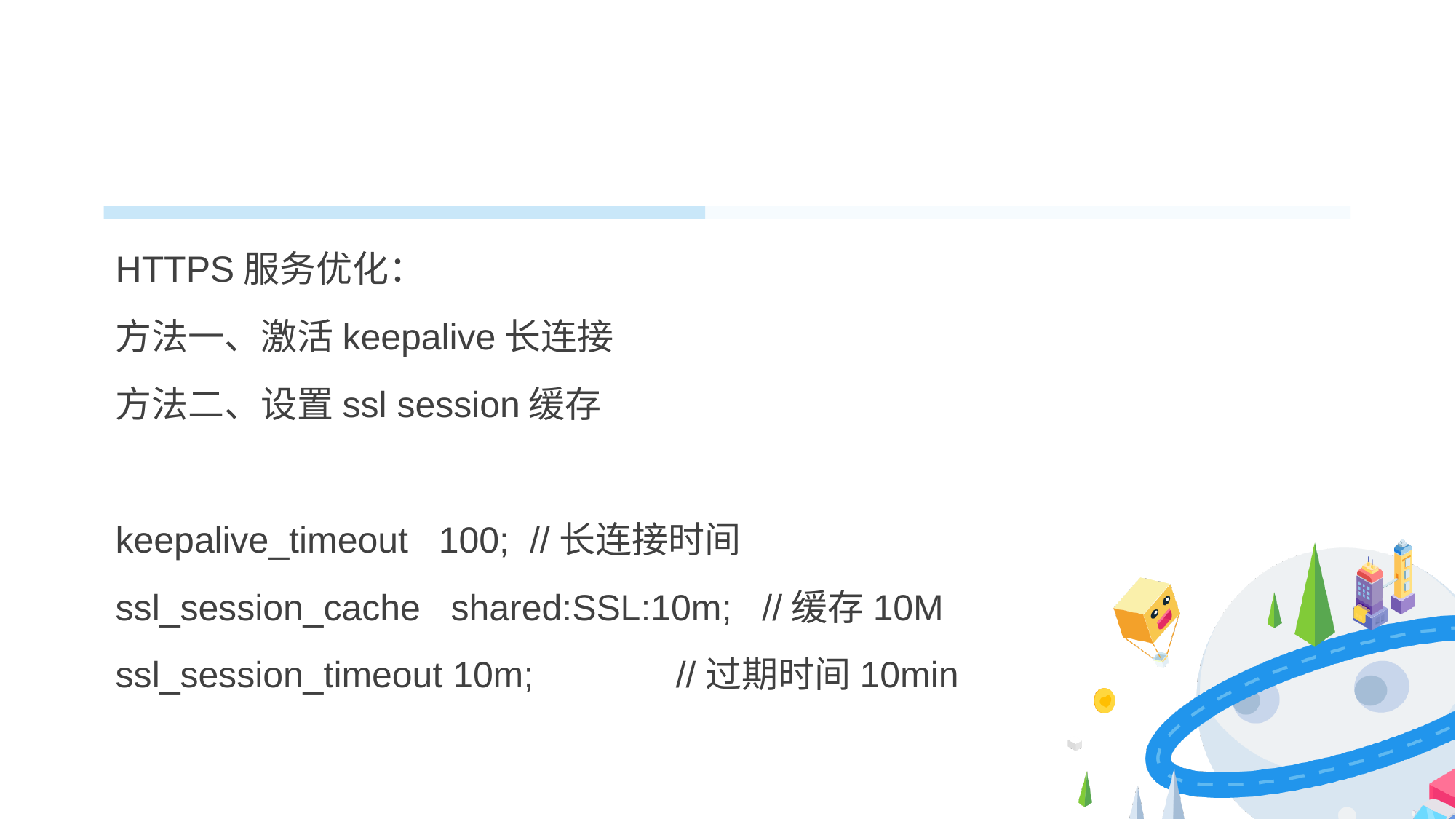

#
HTTPS服务优化：
方法一、激活keepalive长连接
方法二、设置ssl session缓存

keepalive_timeout   100;  //长连接时间
ssl_session_cache   shared:SSL:10m;   //缓存10M
ssl_session_timeout 10m;              //过期时间10min